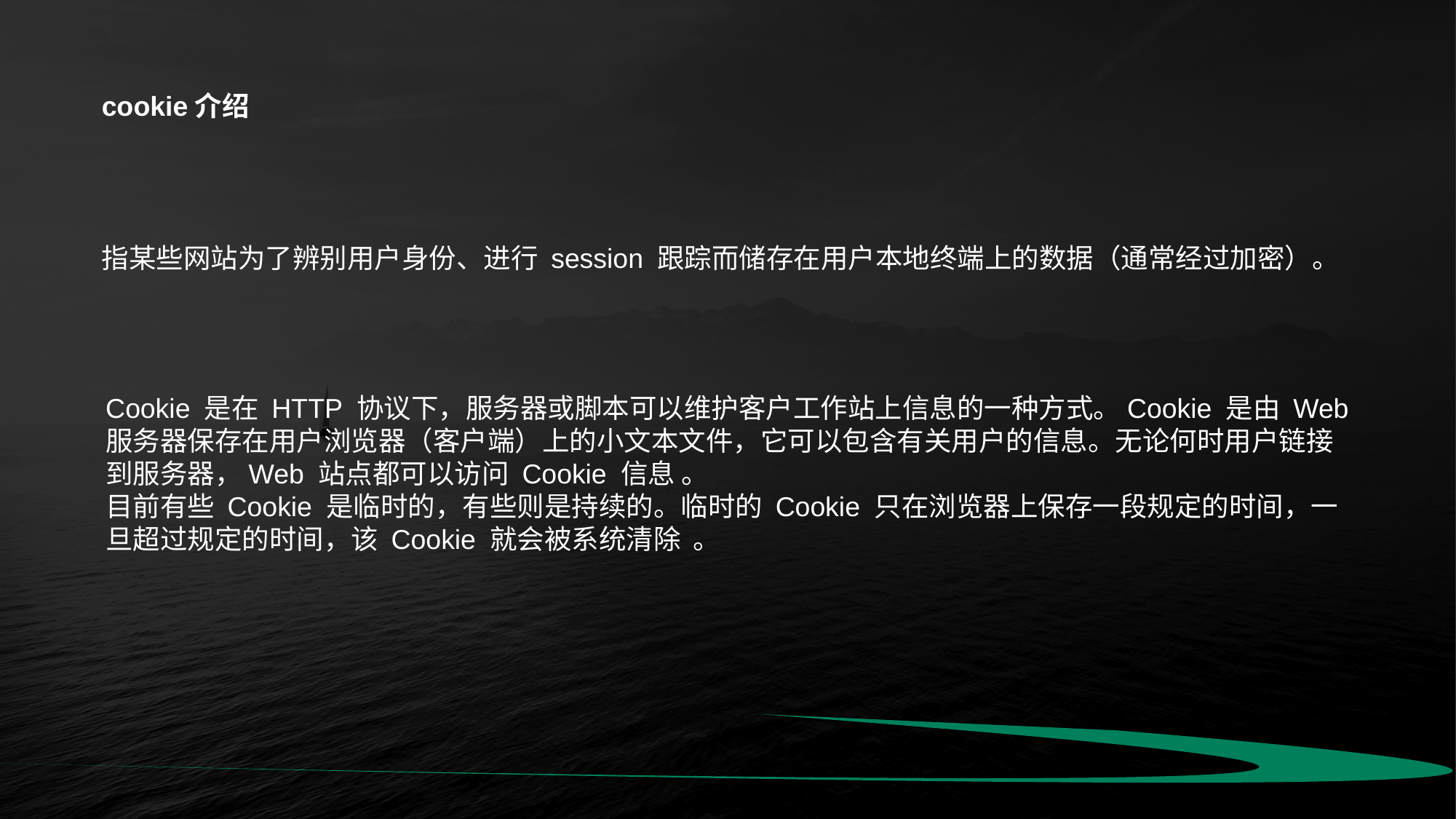

cookie介绍

指某些网站为了辨别用户身份、进行 session 跟踪而储存在用户本地终端上的数据（通常经过加密）。
Cookie 是在 HTTP 协议下，服务器或脚本可以维护客户工作站上信息的一种方式。Cookie 是由 Web 服务器保存在用户浏览器（客户端）上的小文本文件，它可以包含有关用户的信息。无论何时用户链接到服务器，Web 站点都可以访问 Cookie 信息 。
目前有些 Cookie 是临时的，有些则是持续的。临时的 Cookie 只在浏览器上保存一段规定的时间，一旦超过规定的时间，该 Cookie 就会被系统清除  。